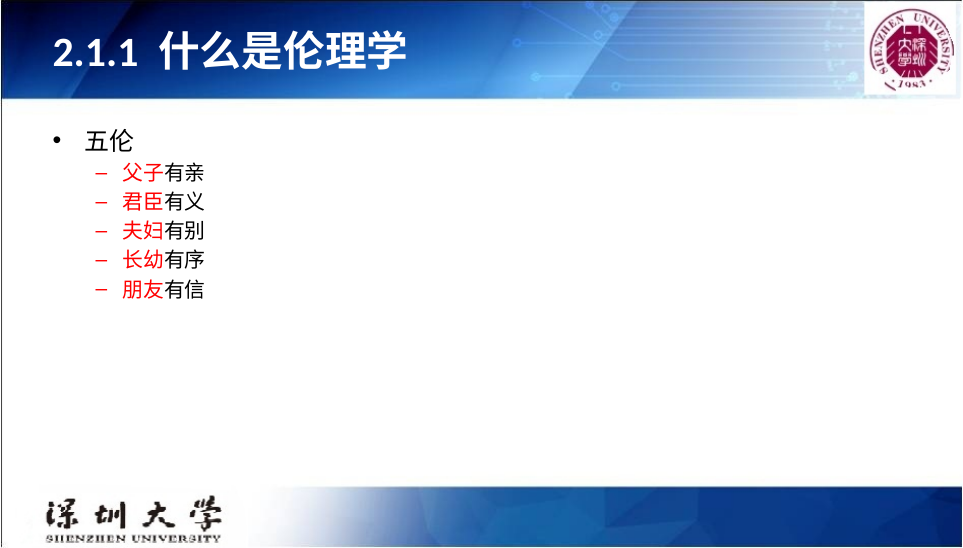

# 2.1.1 什么是伦理学
五伦
父子有亲
君臣有义
夫妇有别
长幼有序
朋友有信
38